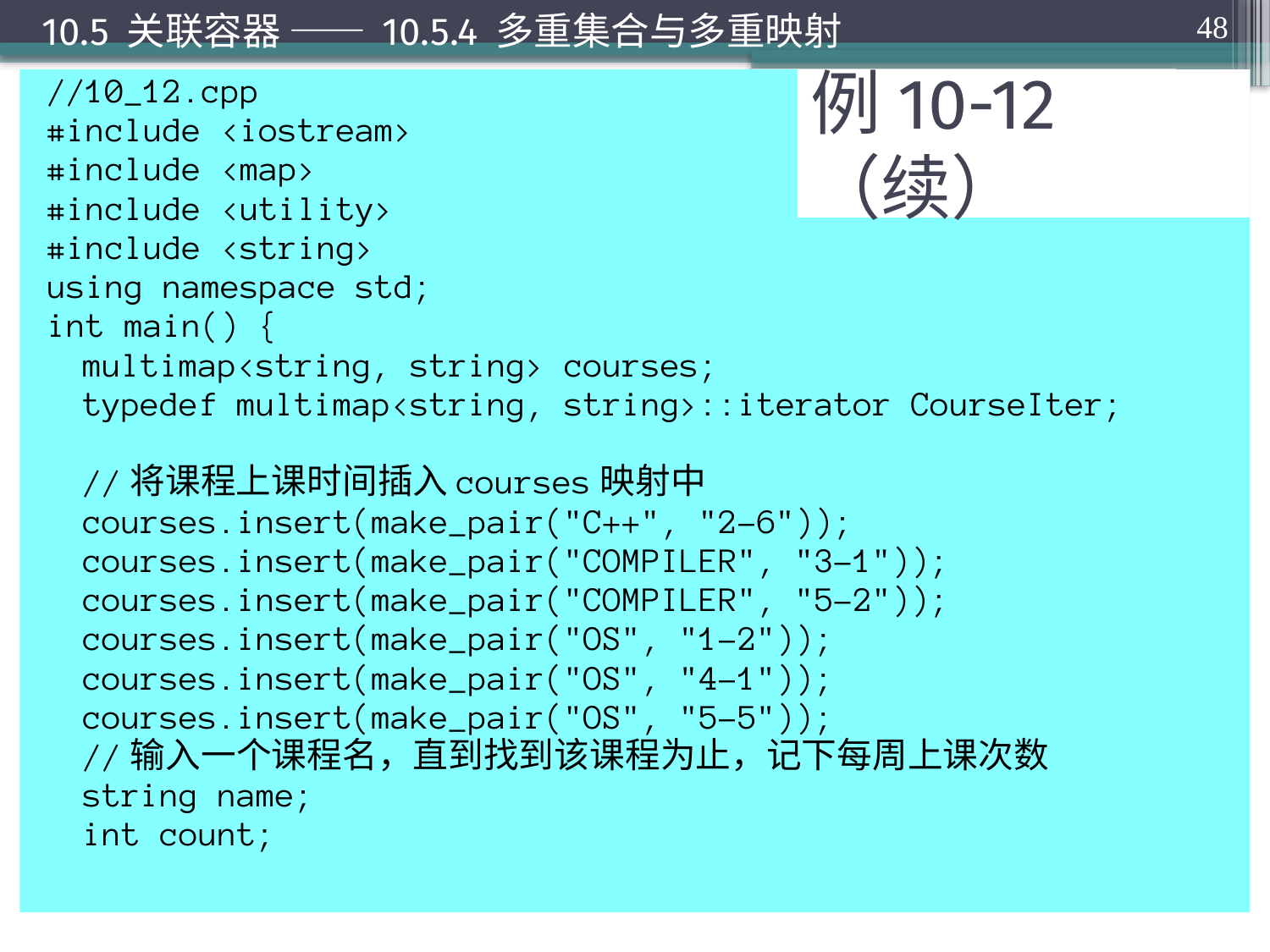

10.5 关联容器 —— 10.5.4 多重集合与多重映射
48
//10_12.cpp
#include <iostream>
#include <map>
#include <utility>
#include <string>
using namespace std;
int main() {
	multimap<string, string> courses;
	typedef multimap<string, string>::iterator CourseIter;

	//将课程上课时间插入courses映射中
	courses.insert(make_pair("C++", "2-6"));
	courses.insert(make_pair("COMPILER", "3-1"));
	courses.insert(make_pair("COMPILER", "5-2"));
	courses.insert(make_pair("OS", "1-2"));
	courses.insert(make_pair("OS", "4-1"));
	courses.insert(make_pair("OS", "5-5"));
	//输入一个课程名，直到找到该课程为止，记下每周上课次数
	string name;
	int count;

# 例10-12（续）